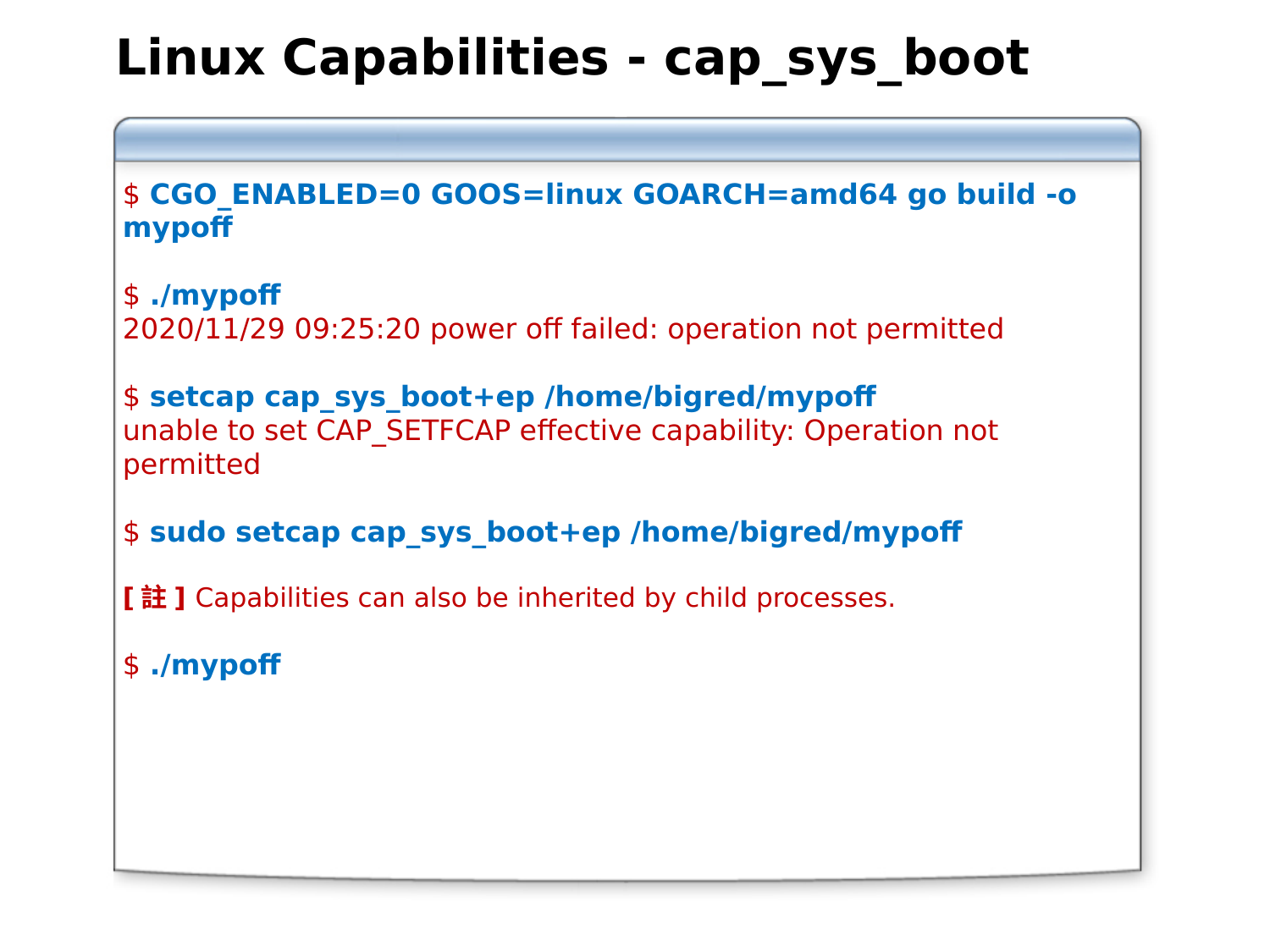

Linux Capabilities - cap_sys_boot
$ CGO_ENABLED=0 GOOS=linux GOARCH=amd64 go build -o mypoff

$ ./mypoff
2020/11/29 09:25:20 power off failed: operation not permitted

$ setcap cap_sys_boot+ep /home/bigred/mypoff
unable to set CAP_SETFCAP effective capability: Operation not permitted

$ sudo setcap cap_sys_boot+ep /home/bigred/mypoff

[註] Capabilities can also be inherited by child processes.

$ ./mypoff